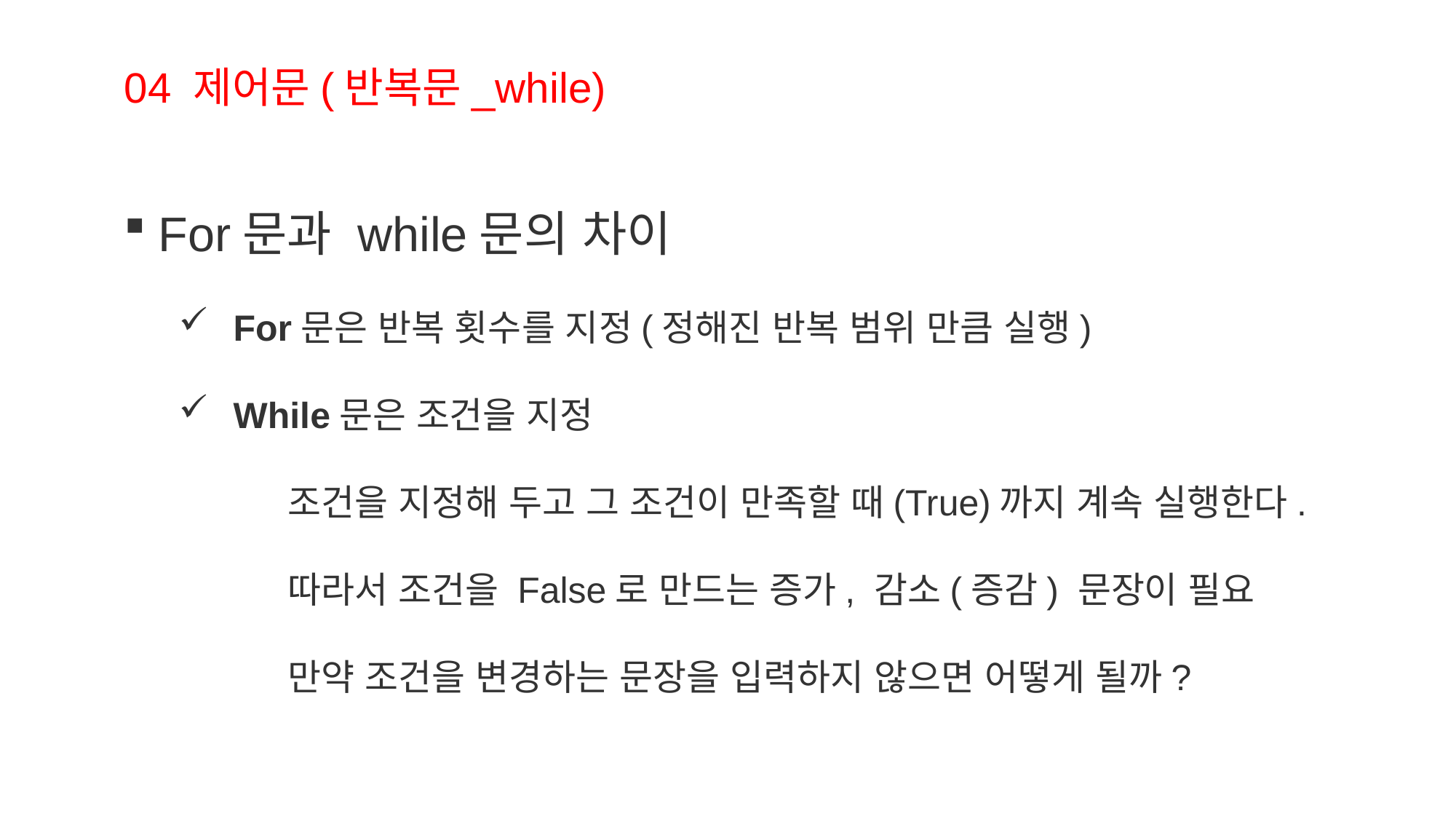

04 제어문(반복문_while)
For문과 while문의 차이
For문은 반복 횟수를 지정(정해진 반복 범위 만큼 실행)
While문은 조건을 지정
	조건을 지정해 두고 그 조건이 만족할 때(True)까지 계속 실행한다.
	따라서 조건을 False로 만드는 증가, 감소(증감) 문장이 필요
	만약 조건을 변경하는 문장을 입력하지 않으면 어떻게 될까?